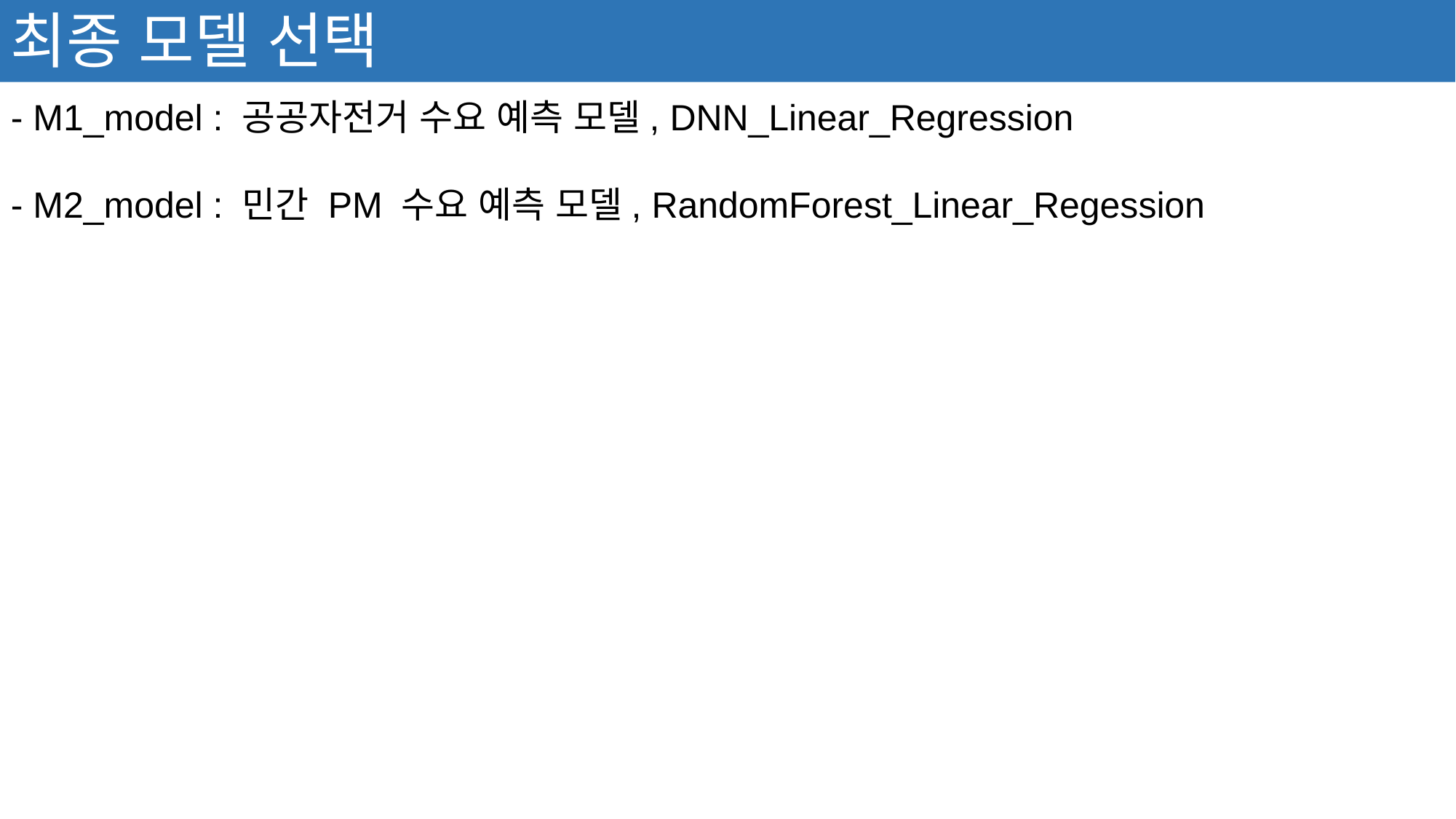

최종 모델 선택
- M1_model : 공공자전거 수요 예측 모델, DNN_Linear_Regression

- M2_model : 민간 PM 수요 예측 모델, RandomForest_Linear_Regession